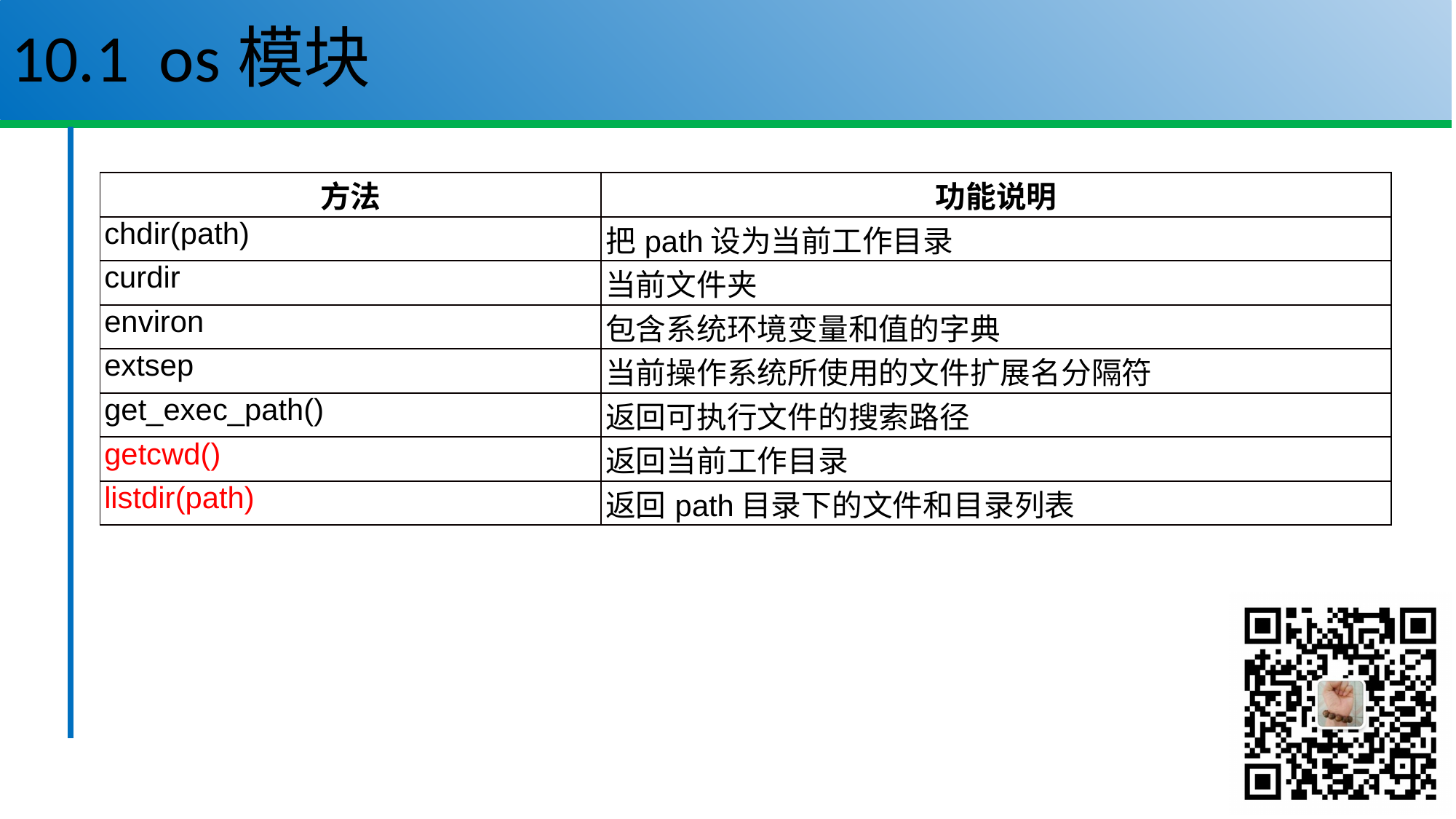

# 10.1  os模块
| 方法 | 功能说明 |
| --- | --- |
| chdir(path) | 把path设为当前工作目录 |
| curdir | 当前文件夹 |
| environ | 包含系统环境变量和值的字典 |
| extsep | 当前操作系统所使用的文件扩展名分隔符 |
| get\_exec\_path() | 返回可执行文件的搜索路径 |
| getcwd() | 返回当前工作目录 |
| listdir(path) | 返回path目录下的文件和目录列表 |
2